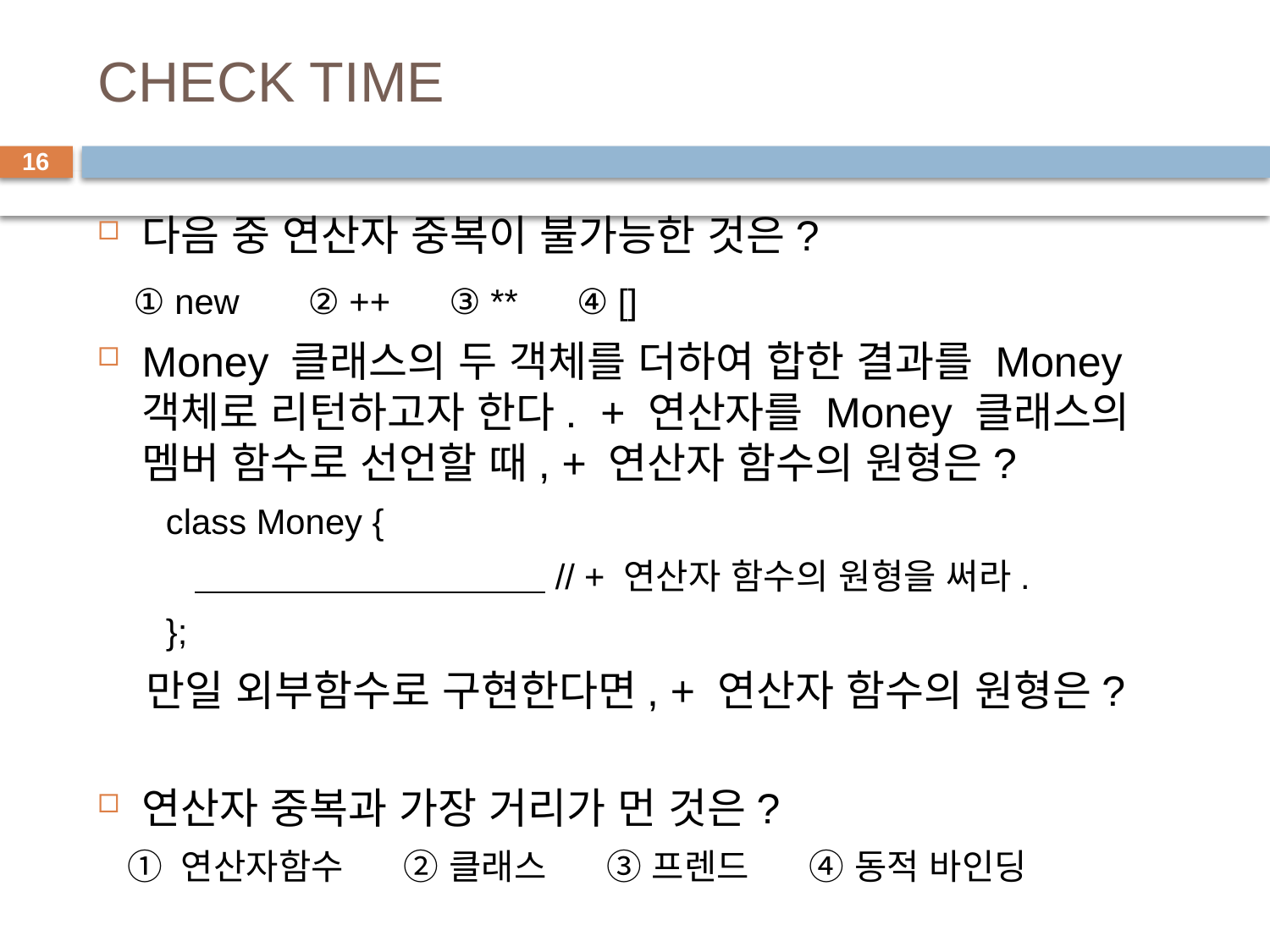

# CHECK TIME
16
다음 중 연산자 중복이 불가능한 것은?
   ① new       ② ++      ③ **      ④ []
Money 클래스의 두 객체를 더하여 합한 결과를 Money객체로 리턴하고자 한다.  + 연산자를 Money 클래스의 멤버 함수로 선언할 때, + 연산자 함수의 원형은?
       class Money {
                                               // + 연산자 함수의 원형을 써라.
       };
    만일 외부함수로 구현한다면, + 연산자 함수의 원형은?

연산자 중복과 가장 거리가 먼 것은?
   ① 연산자함수      ② 클래스      ③ 프렌드      ④ 동적 바인딩